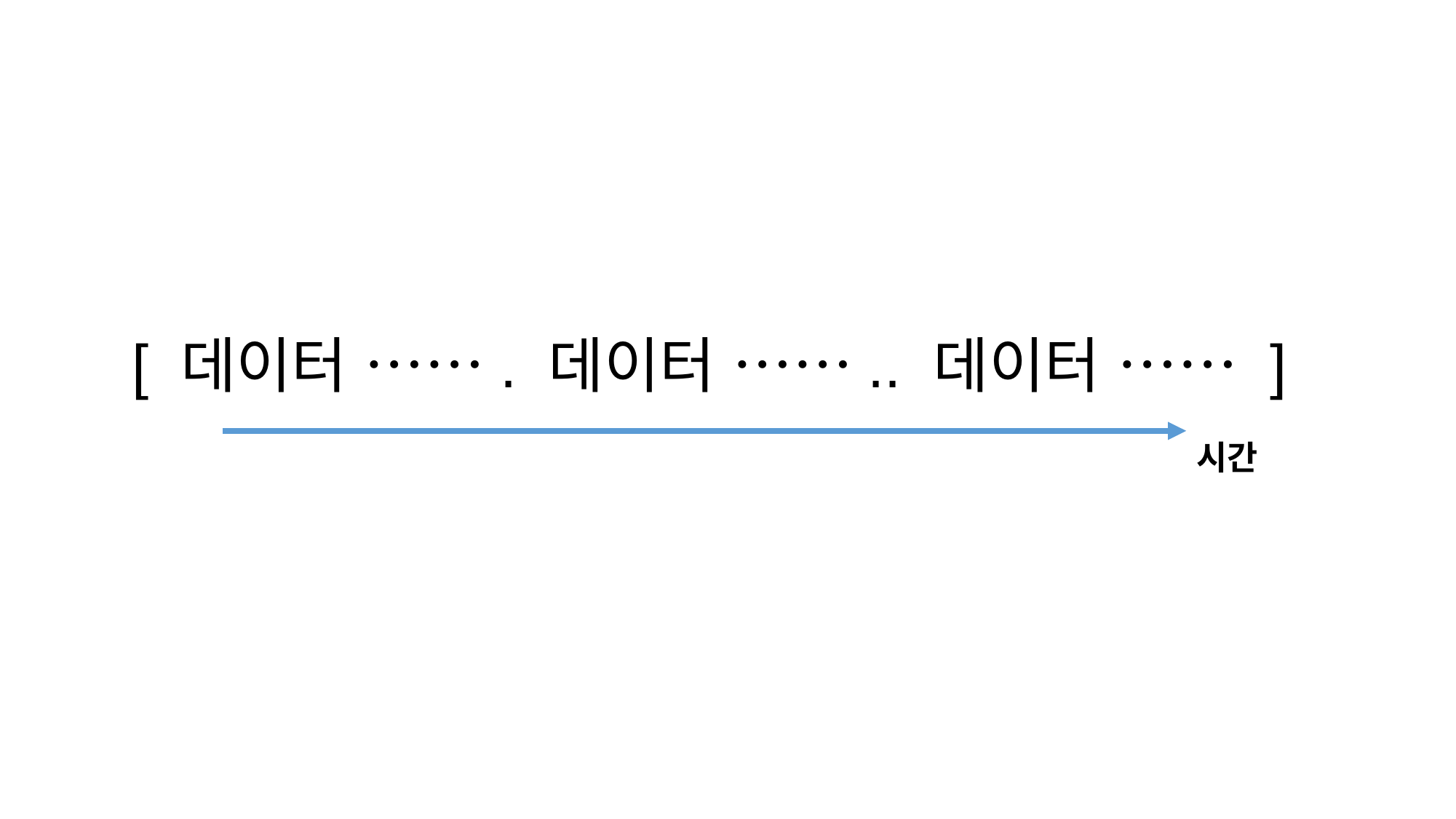

[ 데이터 ……. 데이터 …….. 데이터 …… ]
시간